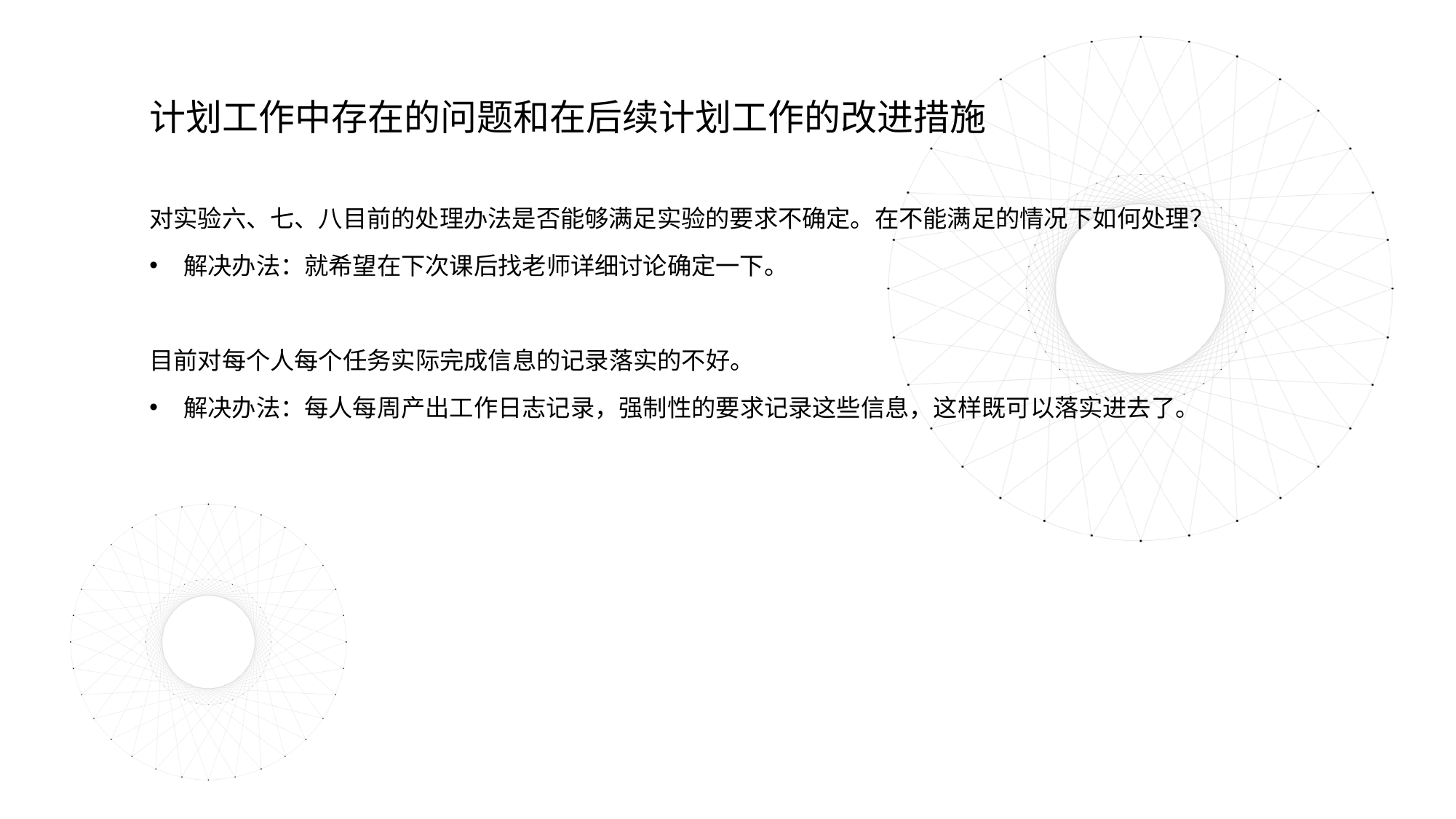

计划工作中存在的问题和在后续计划工作的改进措施
对实验六、七、八目前的处理办法是否能够满足实验的要求不确定。在不能满足的情况下如何处理？
解决办法：就希望在下次课后找老师详细讨论确定一下。

目前对每个人每个任务实际完成信息的记录落实的不好。
解决办法：每人每周产出工作日志记录，强制性的要求记录这些信息，这样既可以落实进去了。